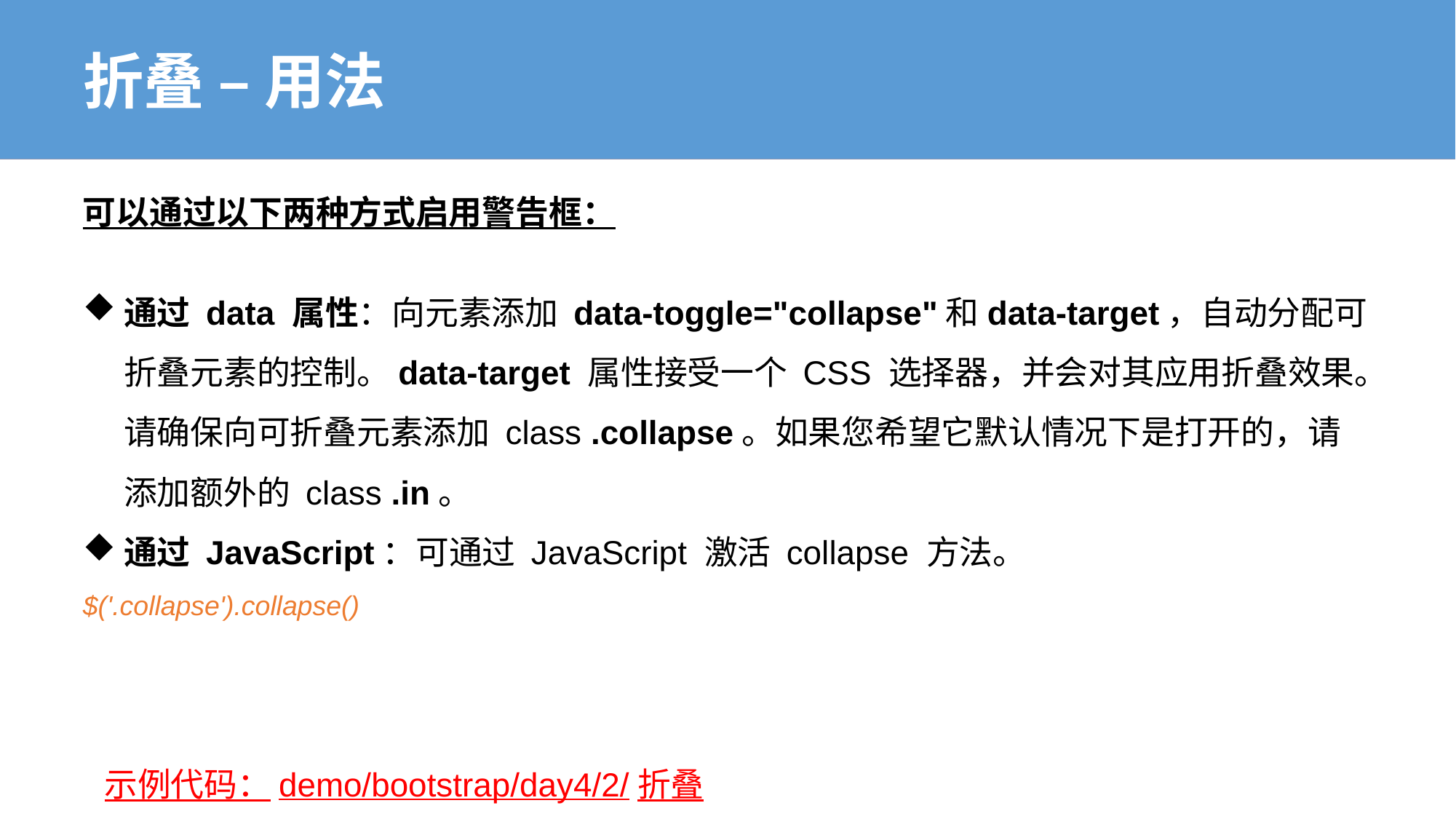

# 折叠 – 用法
可以通过以下两种方式启用警告框：

通过 data 属性：向元素添加 data-toggle="collapse"和data-target，自动分配可折叠元素的控制。data-target 属性接受一个 CSS 选择器，并会对其应用折叠效果。请确保向可折叠元素添加 class .collapse。如果您希望它默认情况下是打开的，请添加额外的 class .in。
通过 JavaScript：可通过 JavaScript 激活 collapse 方法。
$('.collapse').collapse()
示例代码：demo/bootstrap/day4/2/折叠